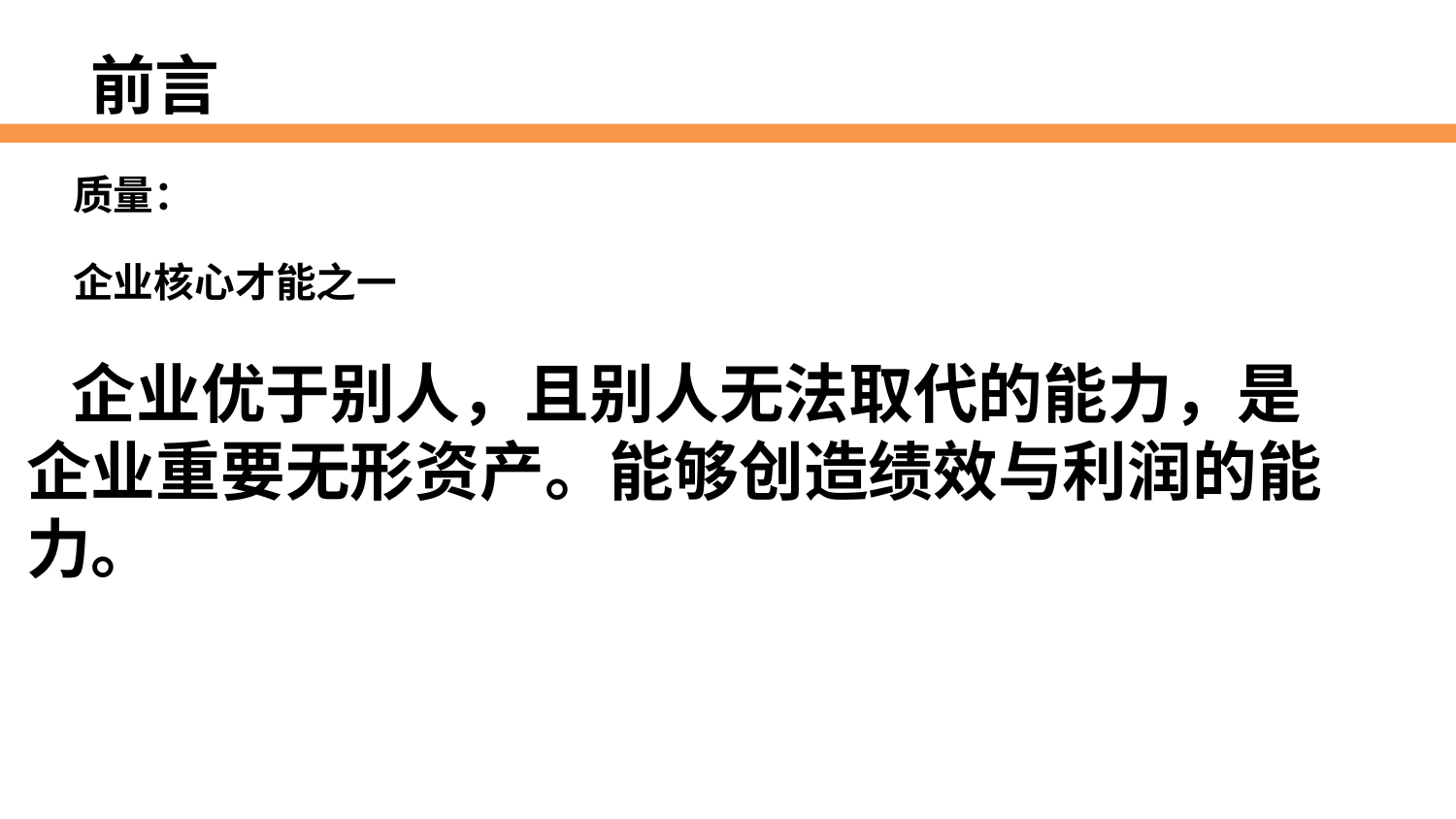

前言
    质量：
    企业核心才能之一
  企业优于别人，且别人无法取代的能力，是企业重要无形资产。能够创造绩效与利润的能力。